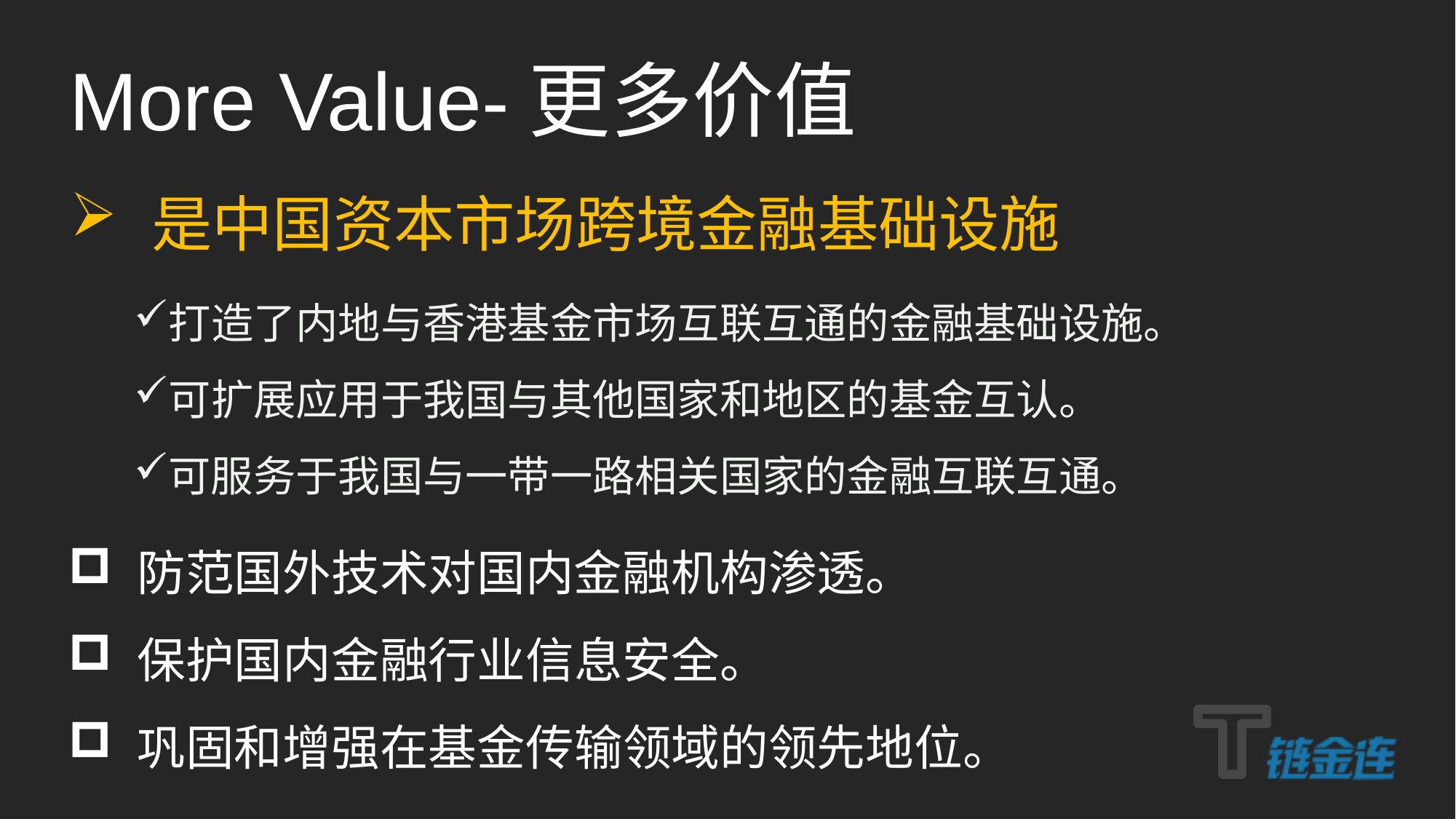

More Value-更多价值
是中国资本市场跨境金融基础设施
打造了内地与香港基金市场互联互通的金融基础设施。
可扩展应用于我国与其他国家和地区的基金互认。
可服务于我国与一带一路相关国家的金融互联互通。
防范国外技术对国内金融机构渗透。
保护国内金融行业信息安全。
巩固和增强在基金传输领域的领先地位。